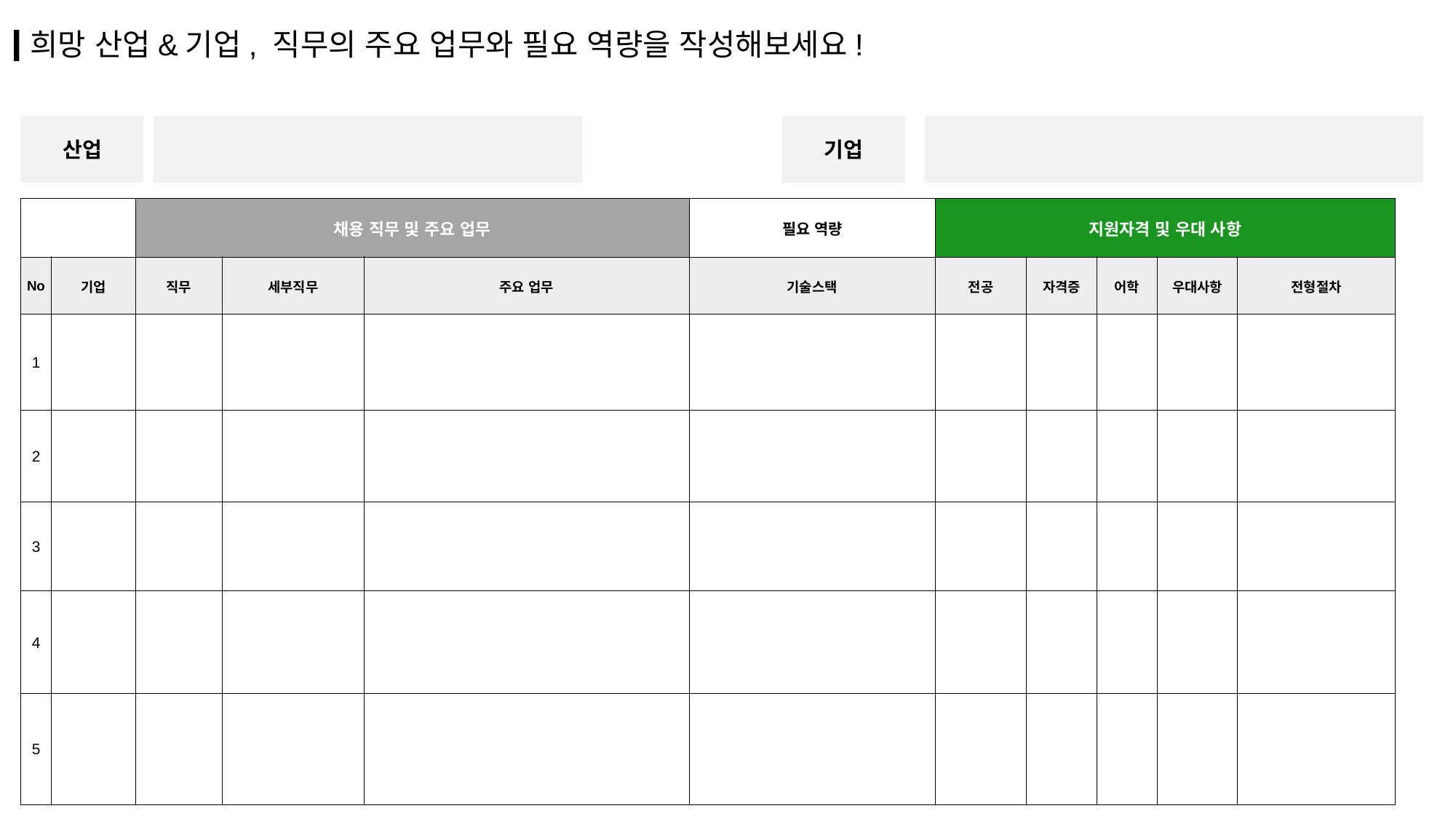

희망 산업&기업, 직무의 주요 업무와 필요 역량을 작성해보세요!

산업

기업

|  |  | 채용 직무 및 주요 업무 |  |  | 필요 역량 | 지원자격 및 우대 사항 |  |  |  |  |
| --- | --- | --- | --- | --- | --- | --- | --- | --- | --- | --- |
| No | 기업 | 직무 | 세부직무 | 주요 업무 | 기술스택 | 전공 | 자격증 | 어학 | 우대사항 | 전형절차 |
| 1 |  |  |  |  |  |  |  |  |  |  |
| 2 |  |  |  |  |  |  |  |  |  |  |
| 3 |  |  |  |  |  |  |  |  |  |  |
| 4 |  |  |  |  |  |  |  |  |  |  |
| 5 |  |  |  |  |  |  |  |  |  |  |